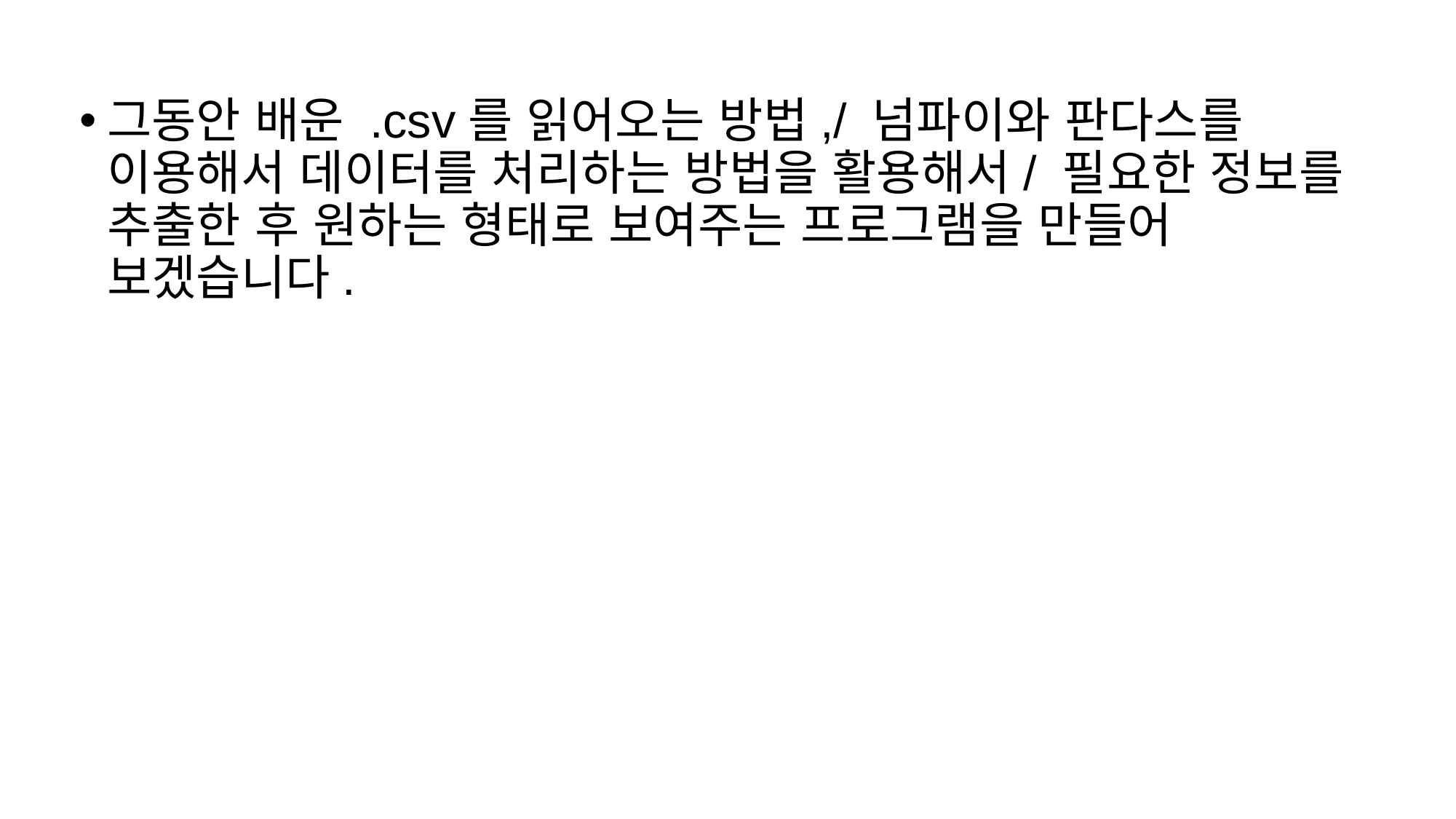

그동안 배운 .csv를 읽어오는 방법,/ 넘파이와 판다스를 이용해서 데이터를 처리하는 방법을 활용해서/ 필요한 정보를 추출한 후 원하는 형태로 보여주는 프로그램을 만들어 보겠습니다.